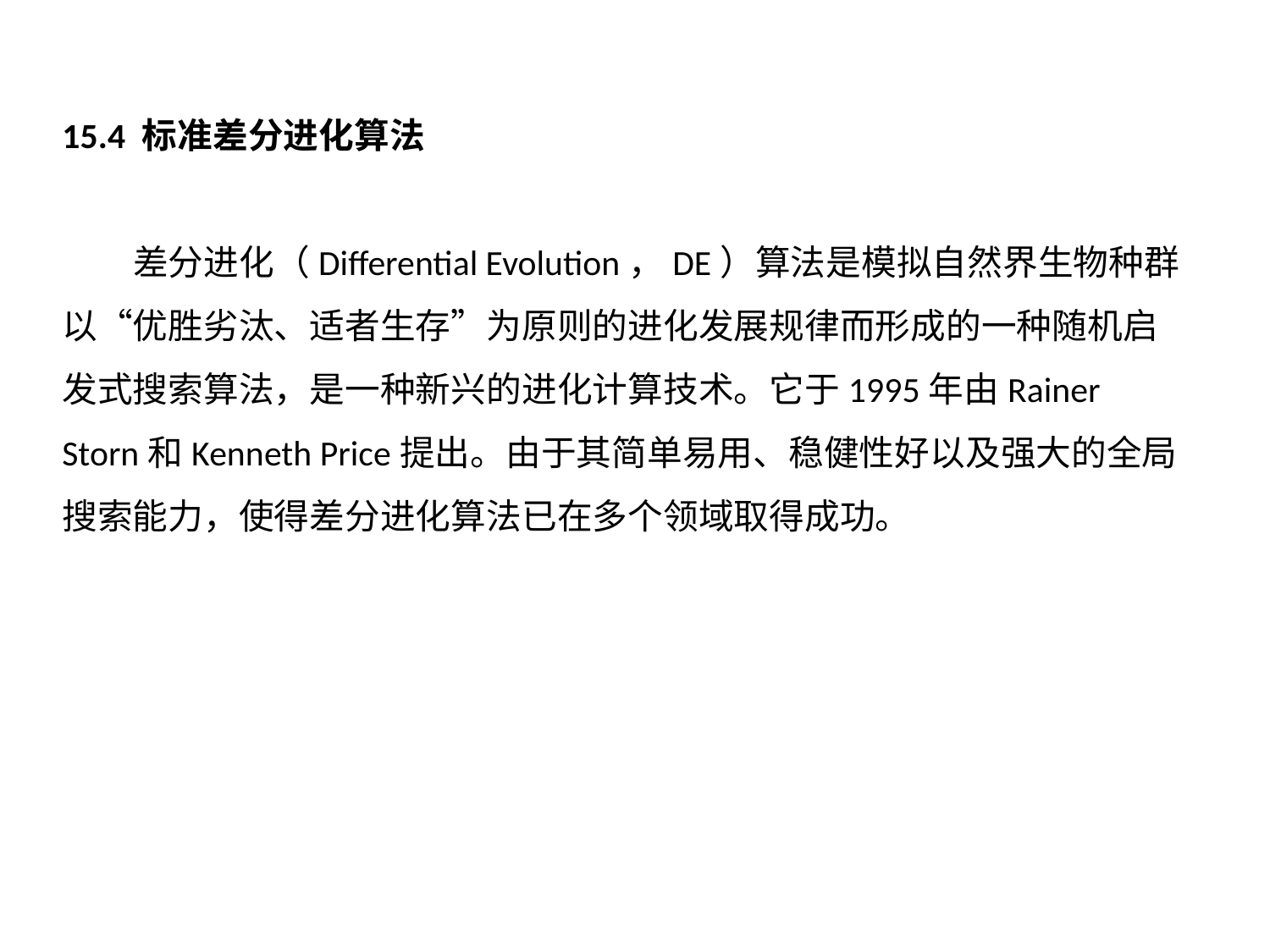

15.4 标准差分进化算法

        差分进化（Differential Evolution，DE）算法是模拟自然界生物种群以“优胜劣汰、适者生存”为原则的进化发展规律而形成的一种随机启发式搜索算法，是一种新兴的进化计算技术。它于1995年由Rainer Storn和Kenneth Price提出。由于其简单易用、稳健性好以及强大的全局搜索能力，使得差分进化算法已在多个领域取得成功。